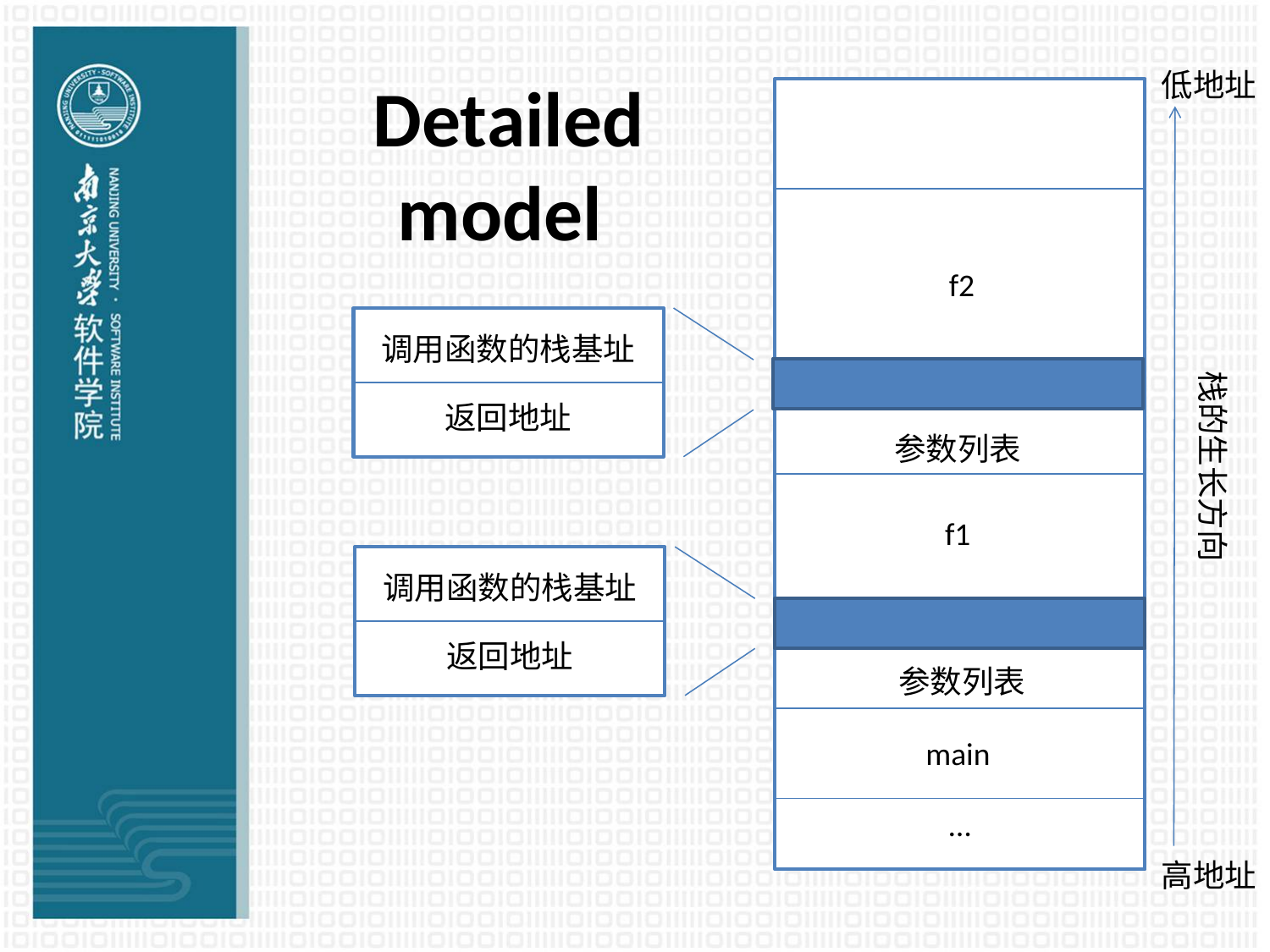

# Detailed model
低地址

f2

调用函数的栈基址

栈的生长方向
返回地址
参数列表
f1

调用函数的栈基址

返回地址
参数列表
main
…
高地址